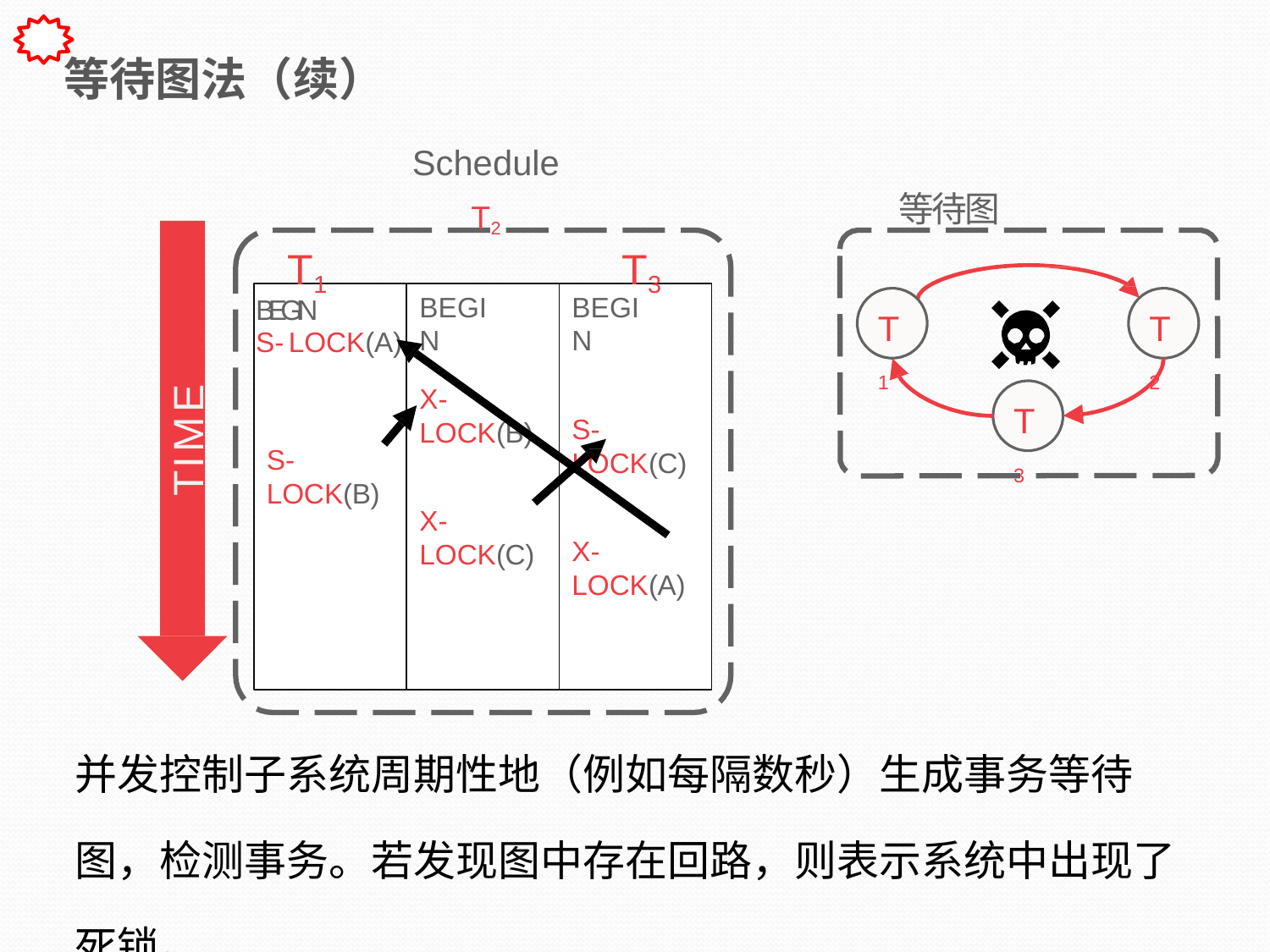

# 等待图法（续）

Schedule
T2
等待图

T1
T3

BEGIN
BEGIN
BEGIN
S-LOCK(A)

T1
T2

X-LOCK(B)

TIME
T3

S-LOCK(C)

S-LOCK(B)
X-LOCK(C)
X-LOCK(A)
并发控制子系统周期性地（例如每隔数秒）生成事务等待图，检测事务。若发现图中存在回路，则表示系统中出现了死锁。